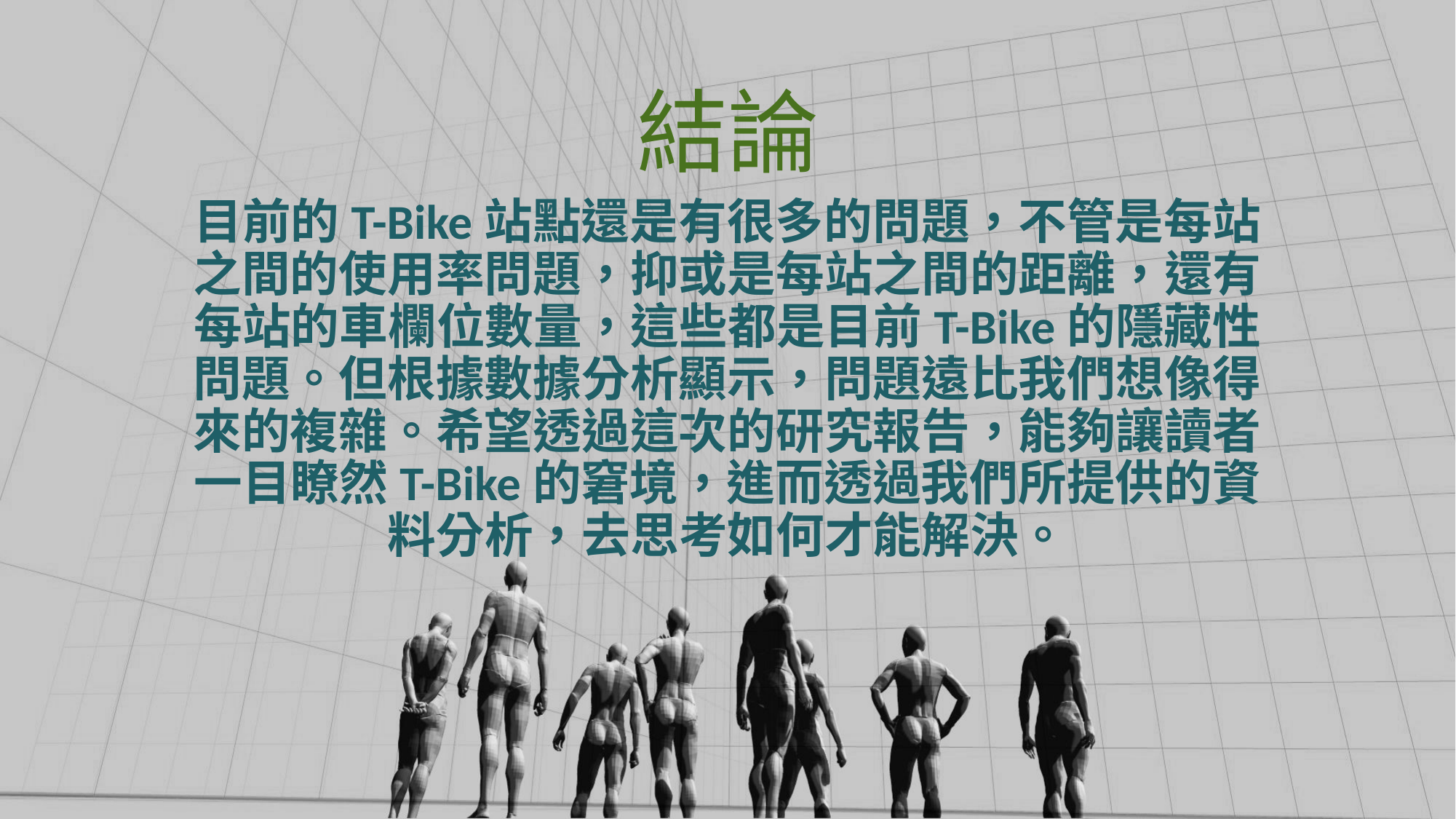

# 結論
目前的T-Bike站點還是有很多的問題，不管是每站之間的使用率問題，抑或是每站之間的距離，還有每站的車欄位數量，這些都是目前T-Bike的隱藏性問題。但根據數據分析顯示，問題遠比我們想像得來的複雜。希望透過這次的研究報告，能夠讓讀者一目瞭然T-Bike的窘境，進而透過我們所提供的資料分析，去思考如何才能解決。